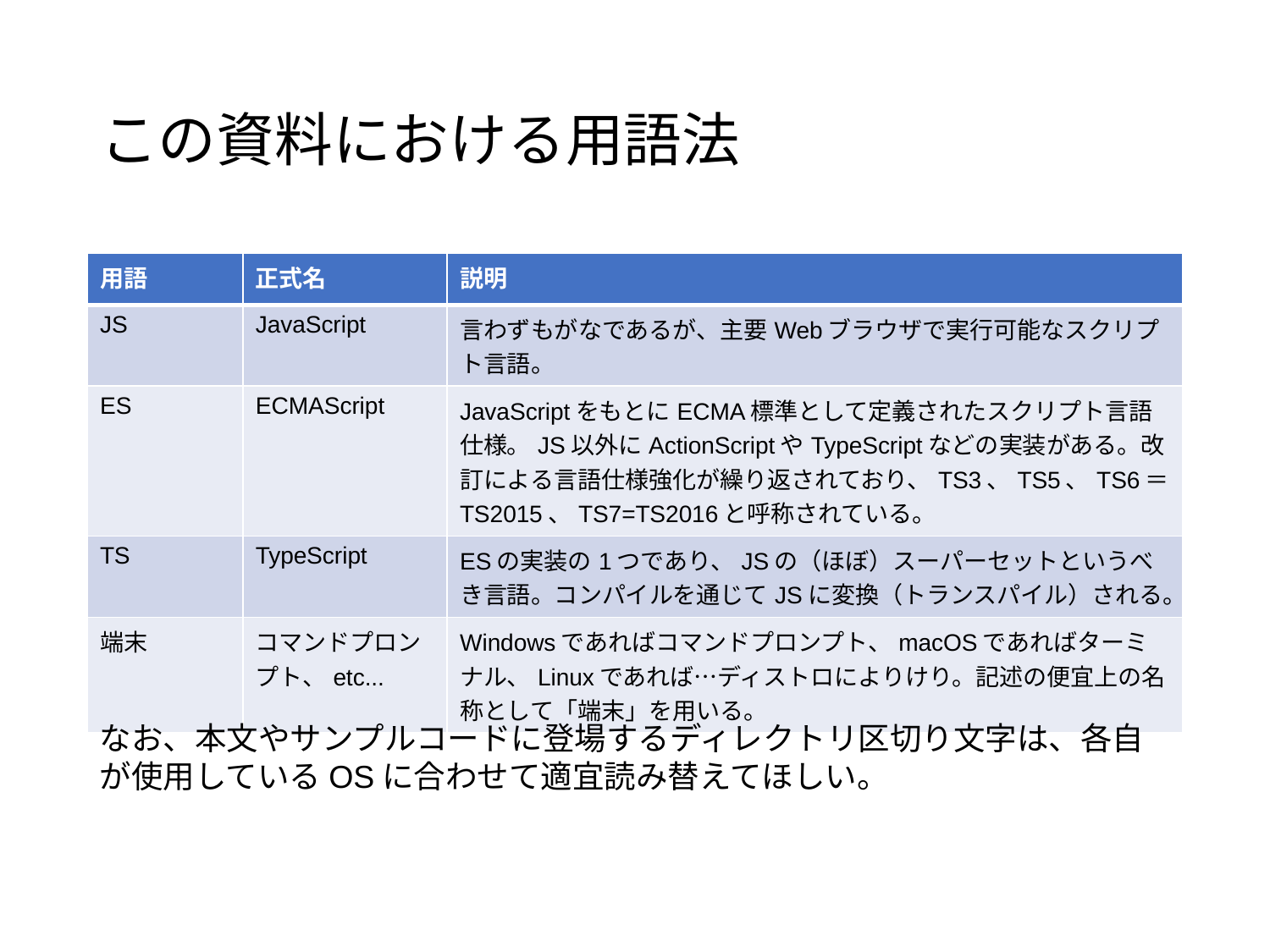

# この資料における用語法
| 用語 | 正式名 | 説明 |
| --- | --- | --- |
| JS | JavaScript | 言わずもがなであるが、主要Webブラウザで実行可能なスクリプト言語。 |
| ES | ECMAScript | JavaScriptをもとにECMA標準として定義されたスクリプト言語仕様。JS以外にActionScriptやTypeScriptなどの実装がある。改訂による言語仕様強化が繰り返されており、TS3、TS5、TS6＝TS2015、TS7=TS2016と呼称されている。 |
| TS | TypeScript | ESの実装の1つであり、JSの（ほぼ）スーパーセットというべき言語。コンパイルを通じてJSに変換（トランスパイル）される。 |
| 端末 | コマンドプロンプト、etc... | Windowsであればコマンドプロンプト、macOSであればターミナル、Linuxであれば…ディストロによりけり。記述の便宜上の名称として「端末」を用いる。 |
なお、本文やサンプルコードに登場するディレクトリ区切り文字は、各自が使用しているOSに合わせて適宜読み替えてほしい。